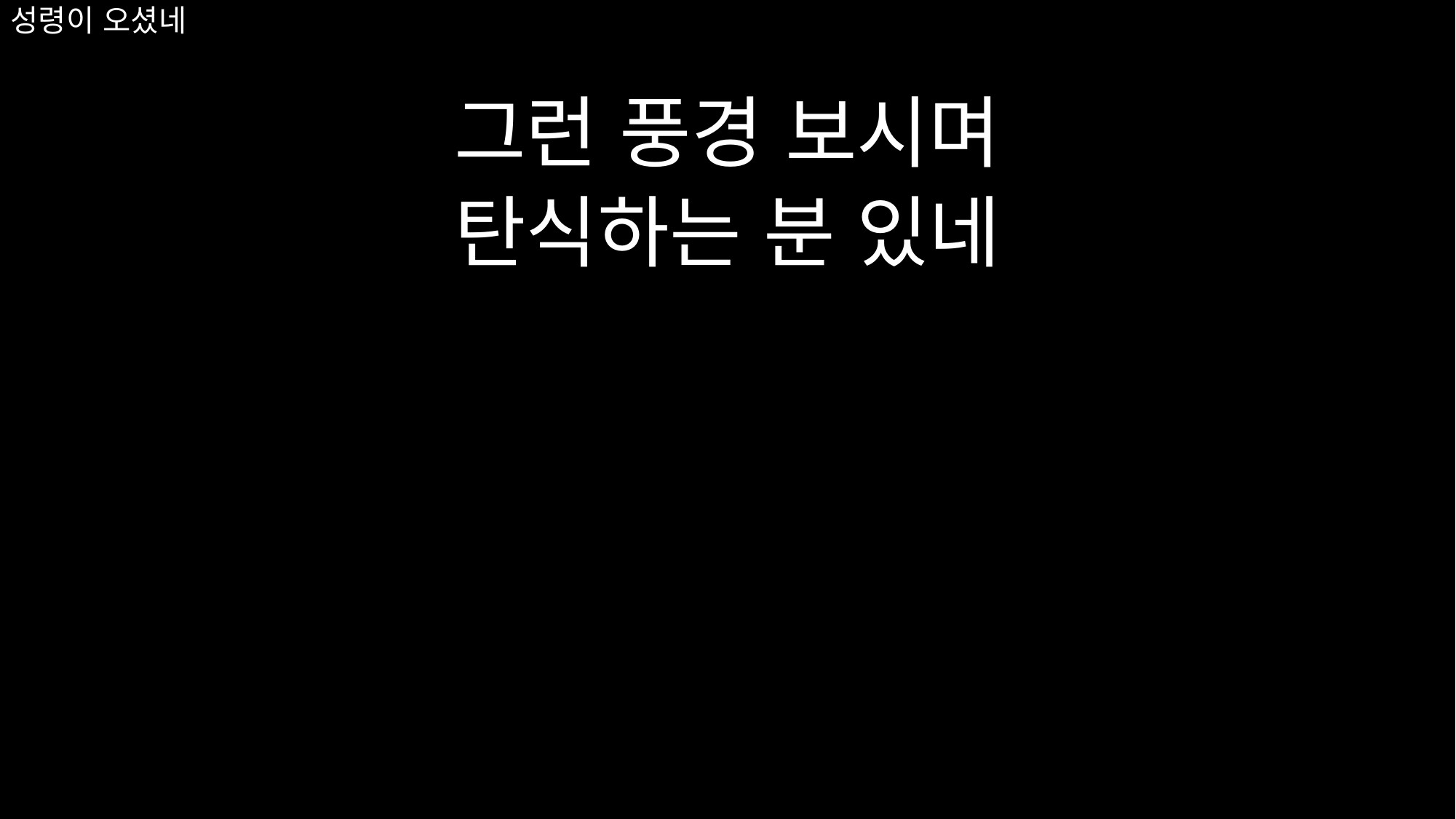

# 성령이 오셨네
그런 풍경 보시며
탄식하는 분 있네